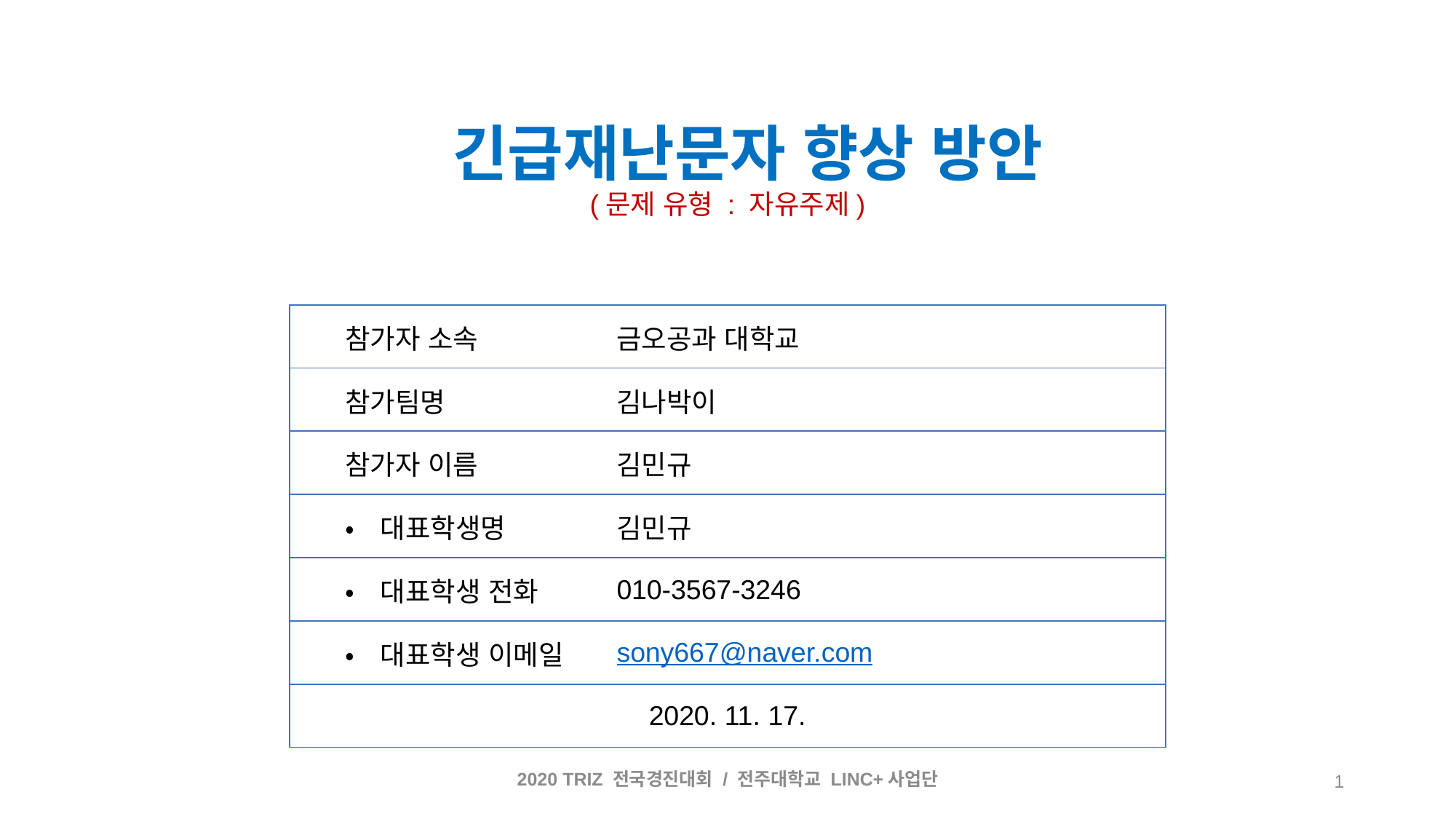

긴급재난문자 향상 방안
(문제 유형 : 자유주제)
| 참가자 소속 | 금오공과 대학교 |
| --- | --- |
| 참가팀명 | 김나박이 |
| 참가자 이름 | 김민규 |
| •대표학생명 | 김민규 |
| •대표학생 전화 | 010-3567-3246 |
| •대표학생 이메일 | sony667@naver.com |
| 2020. 11. 17. |  |
2020 TRIZ 전국경진대회 / 전주대학교 LINC+사업단
1